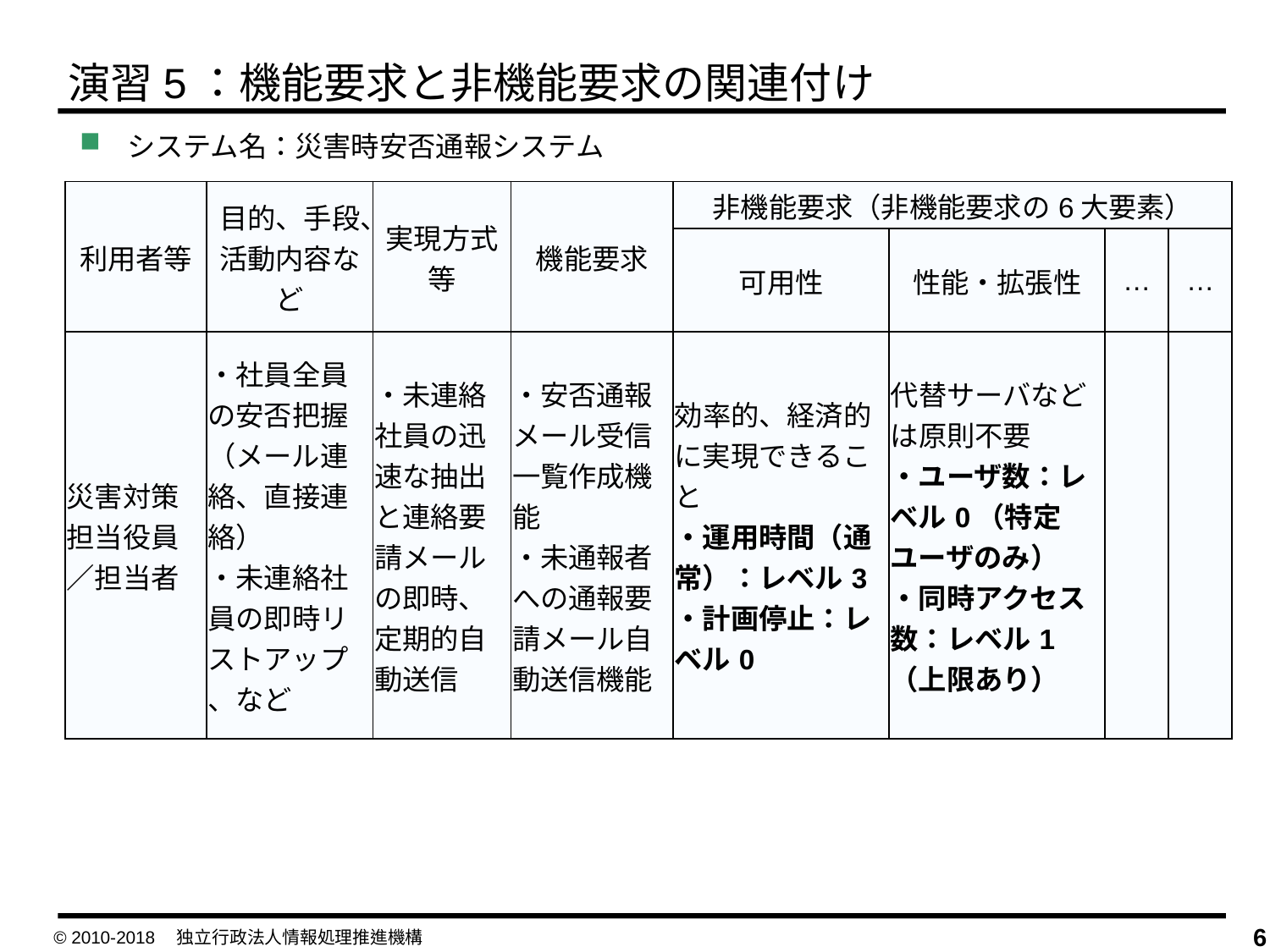

演習5：機能要求と非機能要求の関連付け
システム名：災害時安否通報システム
| 利用者等 | 目的、手段、活動内容など | 実現方式等 | 機能要求 | 非機能要求（非機能要求の6大要素） |  |  |  |
| --- | --- | --- | --- | --- | --- | --- | --- |
|  |  |  |  | 可用性 | 性能・拡張性 | … | … |
| 災害対策担当役員／担当者 | ・社員全員の安否把握（メール連絡、直接連絡） ・未連絡社員の即時リストアップ 、など | ・未連絡社員の迅速な抽出と連絡要請メールの即時、定期的自動送信 | ・安否通報メール受信一覧作成機能 ・未通報者への通報要請メール自動送信機能 | 効率的、経済的に実現できること ・運用時間（通常）：レベル3 ・計画停止：レベル0 | 代替サーバなどは原則不要 ・ユーザ数：レベル0（特定ユーザのみ） ・同時アクセス数：レベル1（上限あり） |  |  |
© 2010-2018　独立行政法人情報処理推進機構